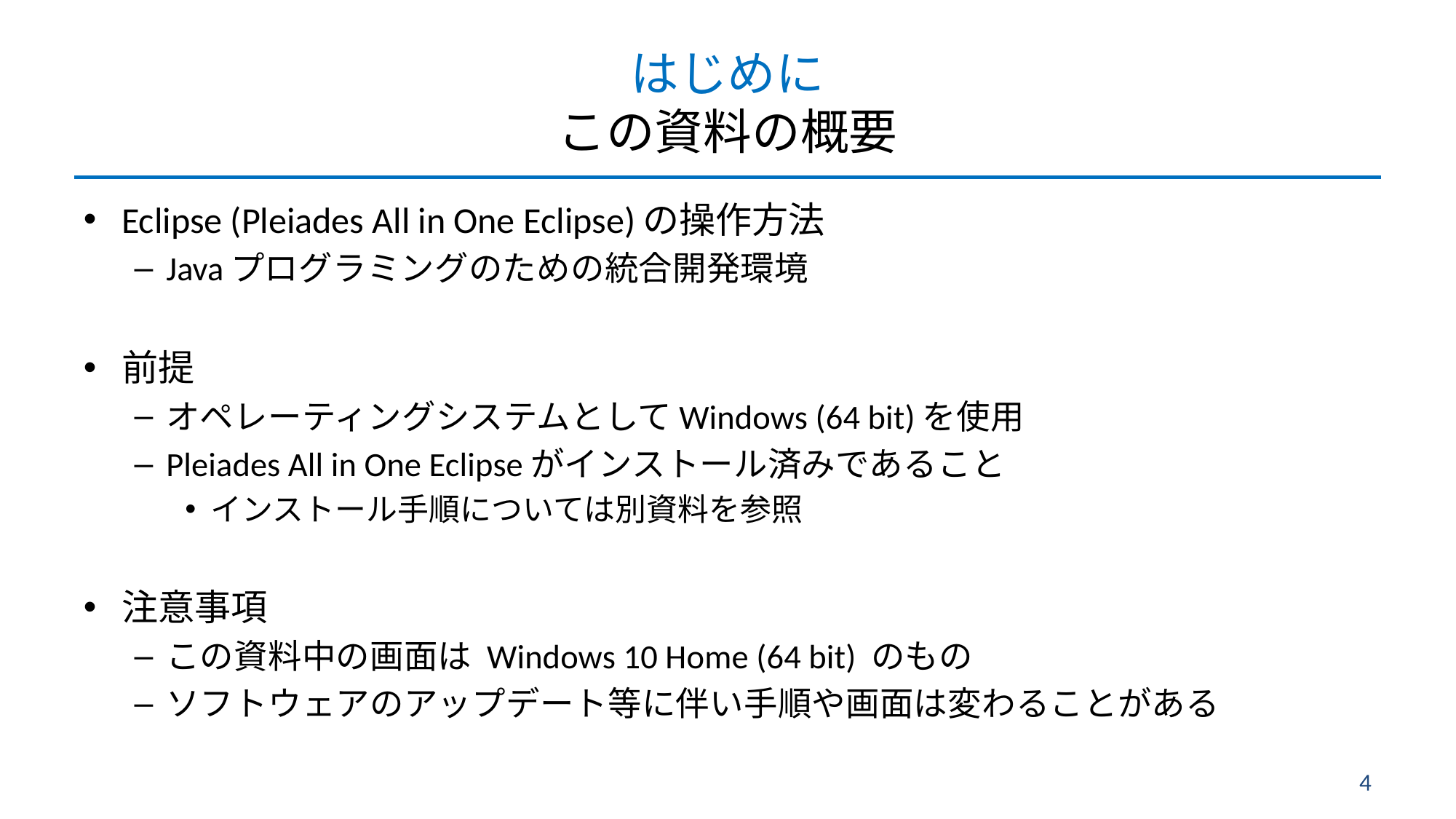

# はじめに この資料の概要
Eclipse (Pleiades All in One Eclipse)の操作方法
Javaプログラミングのための統合開発環境

前提
オペレーティングシステムとしてWindows (64 bit)を使用
Pleiades All in One Eclipseがインストール済みであること
インストール手順については別資料を参照

注意事項
この資料中の画面は Windows 10 Home (64 bit) のもの
ソフトウェアのアップデート等に伴い手順や画面は変わることがある
4